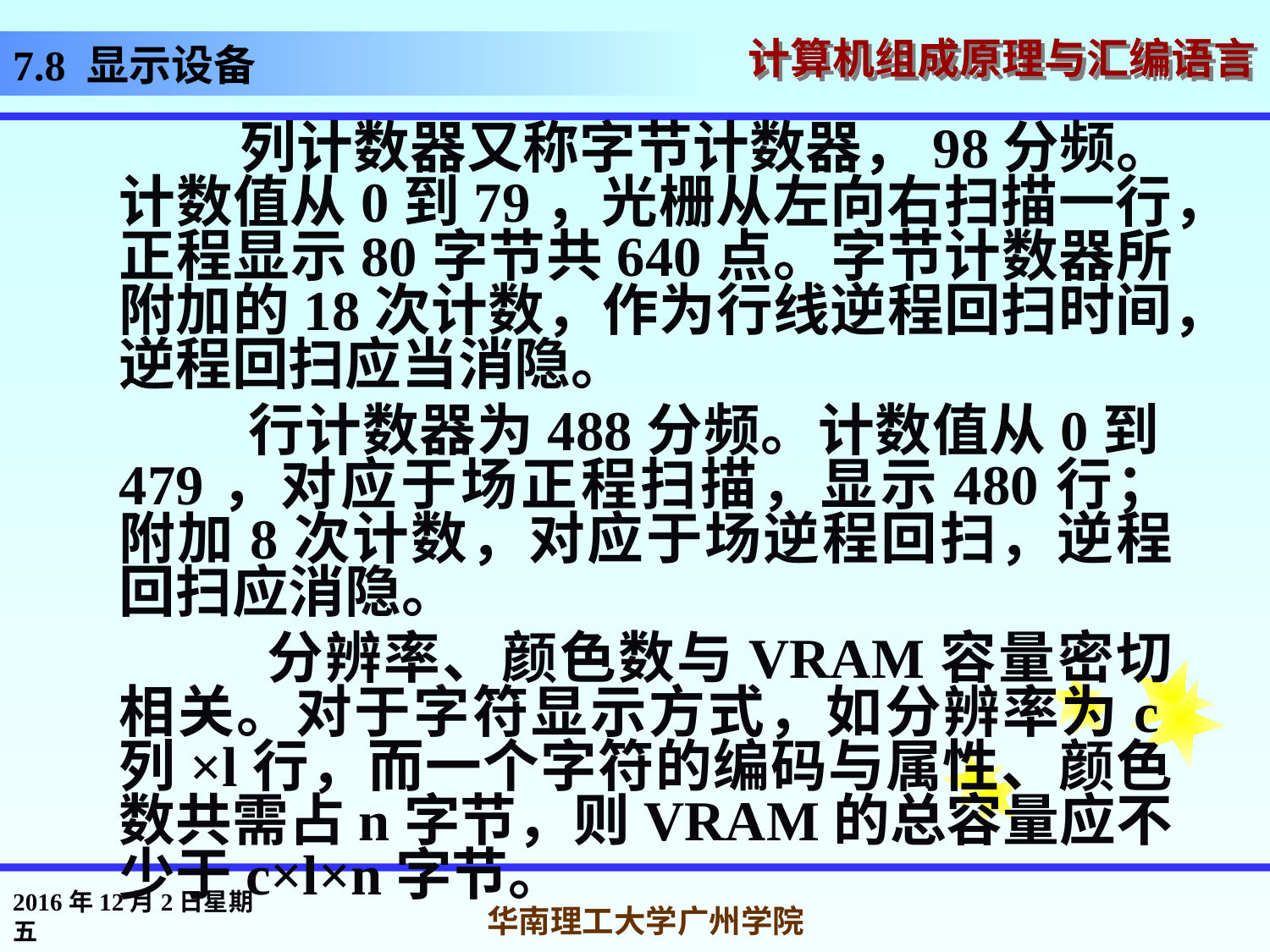

# 7.8 显示设备
            列计数器又称字节计数器，98分频。计数值从0到79，光栅从左向右扫描一行，正程显示80字节共640点。字节计数器所附加的18次计数，作为行线逆程回扫时间，逆程回扫应当消隐。
            行计数器为488分频。计数值从0到479，对应于场正程扫描，显示480行；附加8次计数，对应于场逆程回扫，逆程回扫应消隐。
            分辨率、颜色数与VRAM容量密切相关。对于字符显示方式，如分辨率为c列×l行，而一个字符的编码与属性、颜色数共需占n字节，则VRAM的总容量应不少于c×l×n字节。
2016年12月2日星期五
华南理工大学广州学院